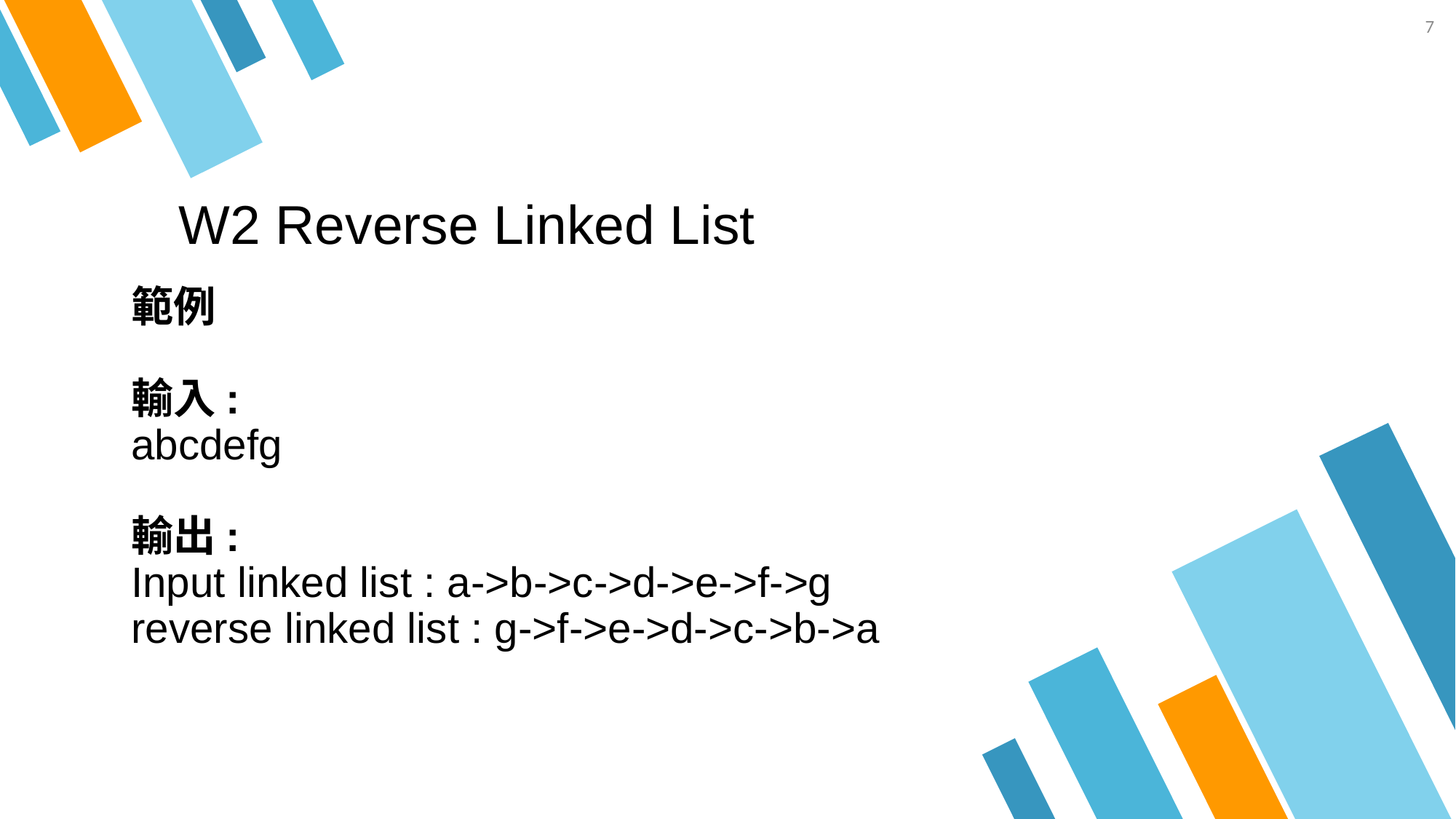

7
# W2 Reverse Linked List
範例

輸入:
abcdefg

輸出:
Input linked list : a->b->c->d->e->f->g
reverse linked list : g->f->e->d->c->b->a